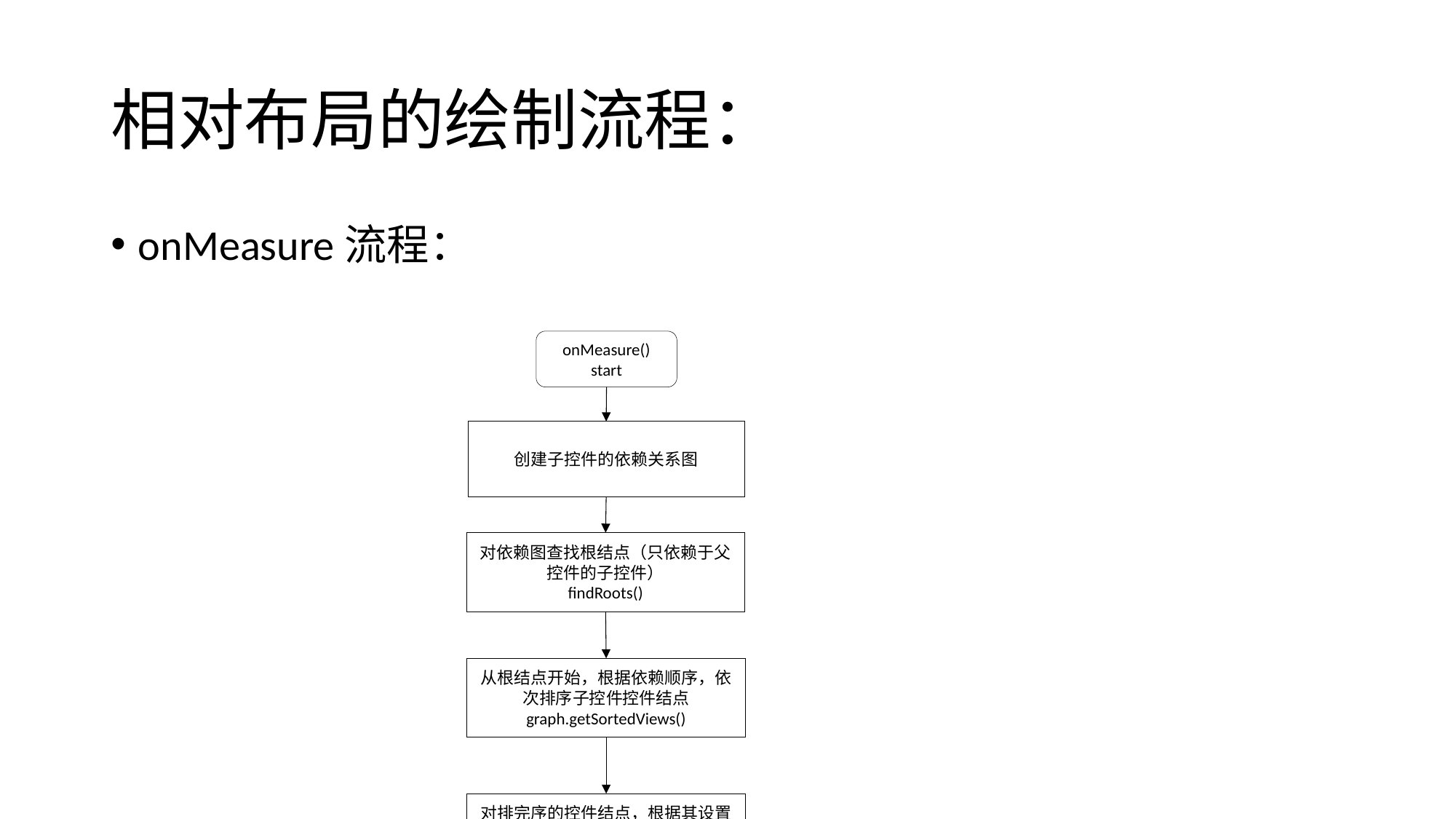

# 相对布局的绘制流程：
onMeasure流程：
onMeasure()
start
创建子控件的依赖关系图
对依赖图查找根结点（只依赖于父控件的子控件）
findRoots()
从根结点开始，根据依赖顺序，依次排序子控件控件结点
graph.getSortedViews()
对排完序的控件结点，根据其设置的对齐规则，计算控件大小
applyHorizontalSizeRules()
调用子控件的measure函数，递归计算子控件大小
measureChildHorizontal()
注：相对布局在计算子控件大小后，根据对齐规则，可以计算出实际的相对坐标，所以在onMeasure函数中直接计算了子控件的坐标
计算子控件的相对坐标positionChildHorizontal()
其他的坐标调整，如果设置了其他相关属性，如gravity等，，则会对计算出的子控件坐标再做调整
onMeasure() end